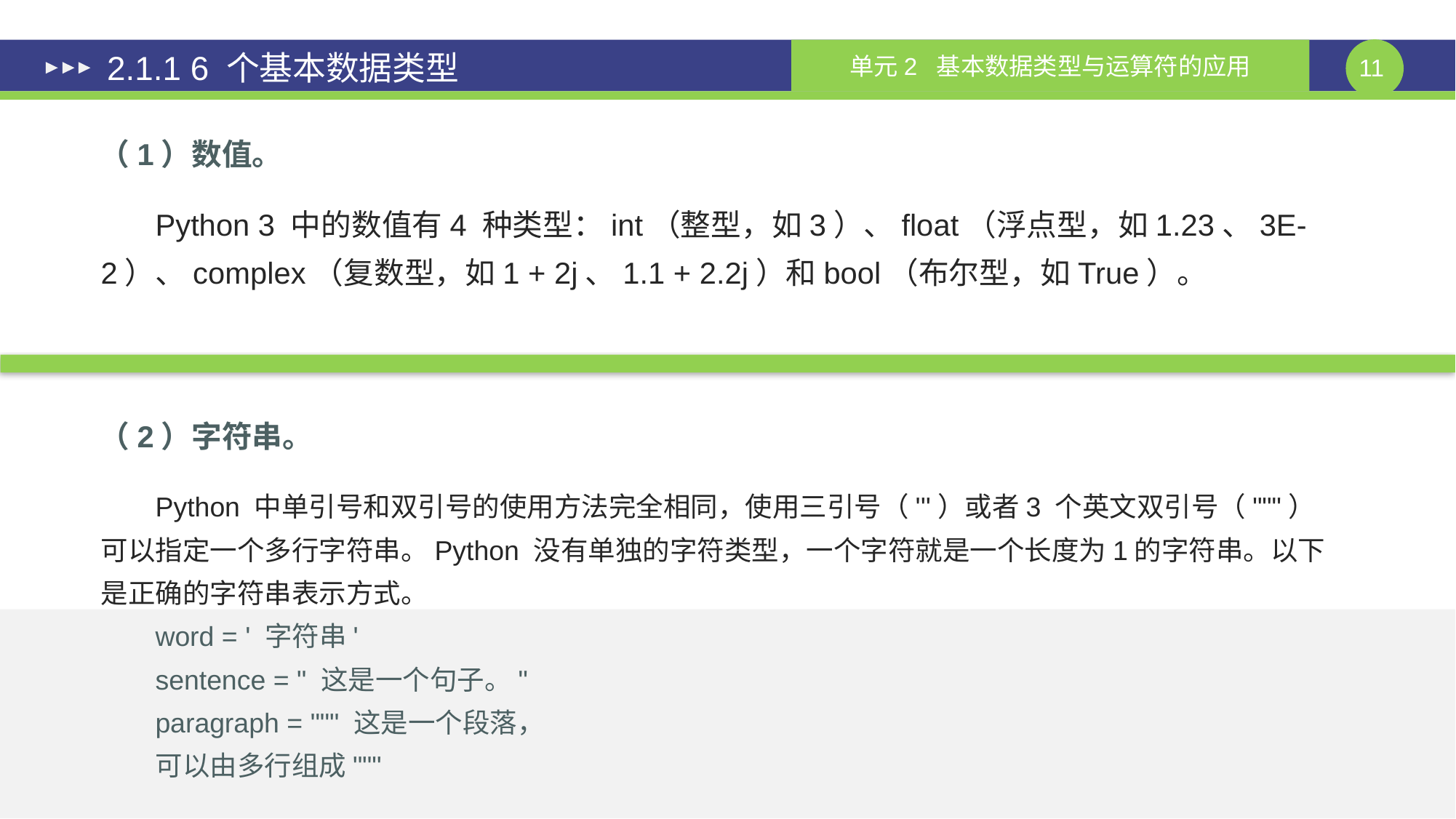

# 2.1.1 6 个基本数据类型
（1）数值。
Python 3 中的数值有4 种类型：int（整型，如3）、float（浮点型，如1.23、3E-2）、complex（复数型，如1 + 2j、1.1 + 2.2j）和bool（布尔型，如True）。

（2）字符串。
Python 中单引号和双引号的使用方法完全相同，使用三引号（'''）或者3 个英文双引号（"""）可以指定一个多行字符串。Python 没有单独的字符类型，一个字符就是一个长度为1的字符串。以下是正确的字符串表示方式。
word = ' 字符串'
sentence = " 这是一个句子。"
paragraph = """ 这是一个段落，
可以由多行组成"""